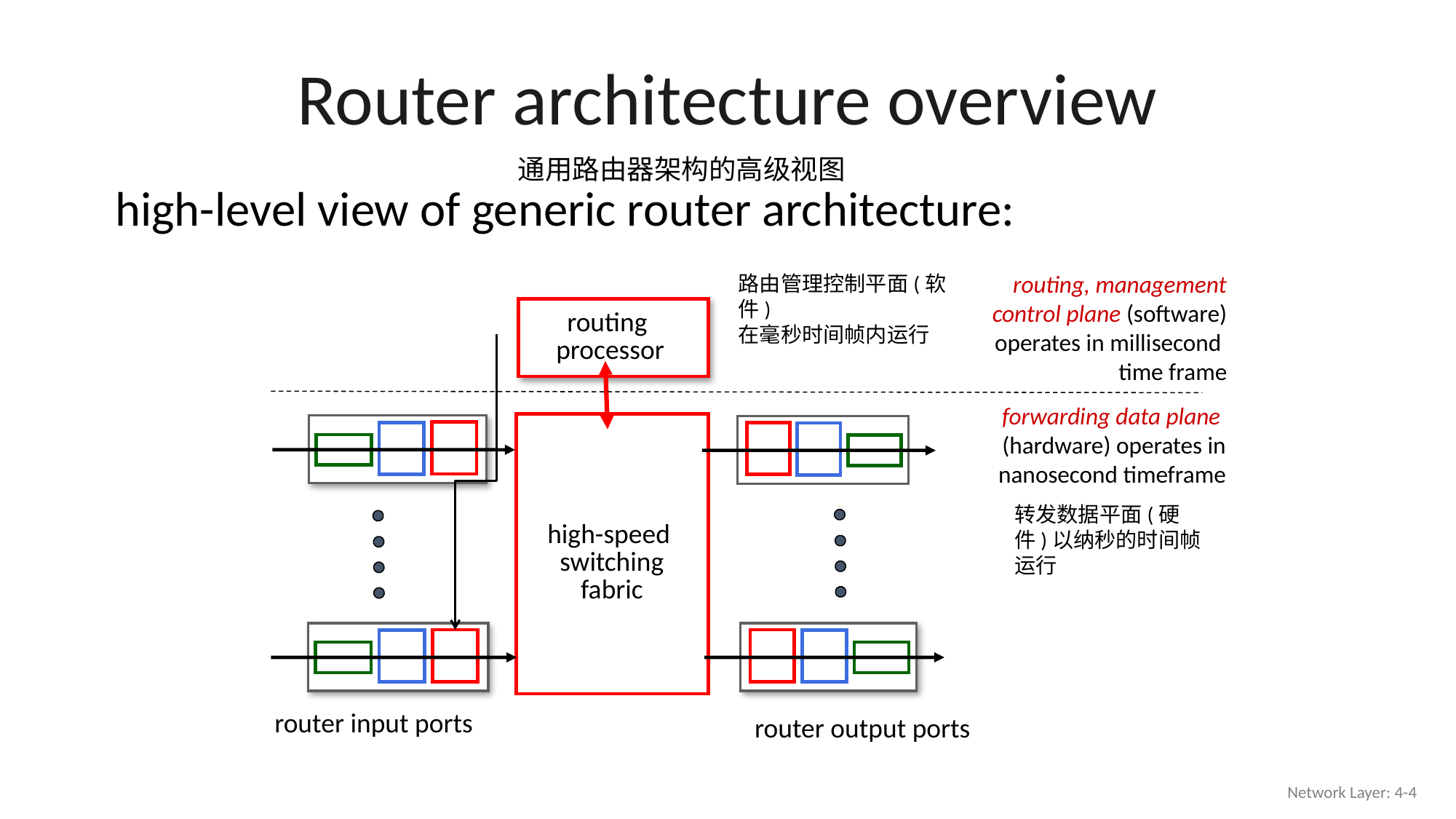

# Router architecture overview
通用路由器架构的高级视图
high-level view of generic router architecture:
routing, management
control plane (software)
operates in millisecond
time frame
路由管理控制平面(软件)
在毫秒时间帧内运行

routing
processor

forwarding data plane  (hardware) operates in nanosecond timeframe

high-speed
switching
fabric

转发数据平面(硬件)以纳秒的时间帧运行

router input ports
router output ports
Network Layer: 4-4